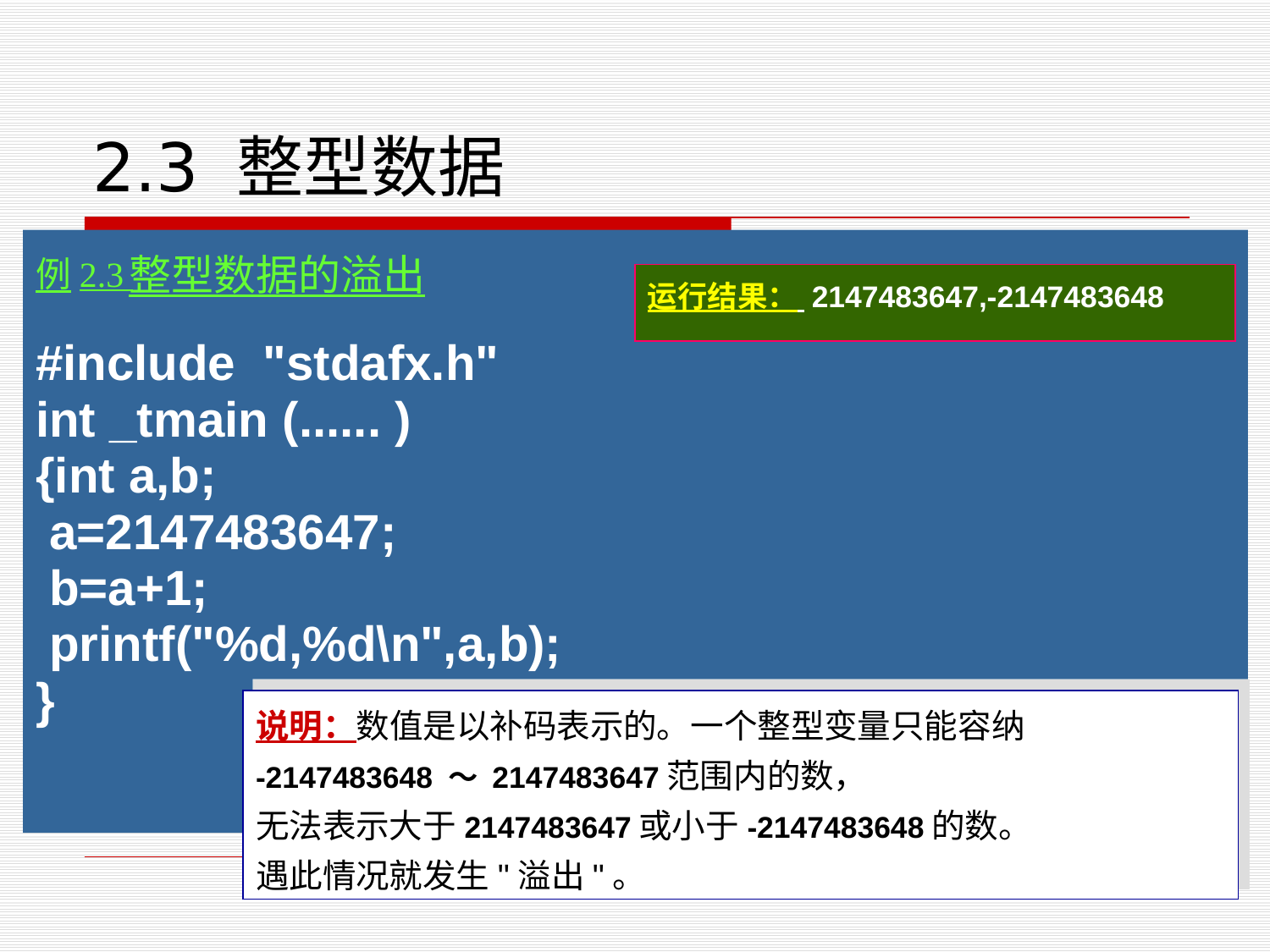

# 2.3 整型数据

例2.3
#include  "stdafx.h"
int _tmain (...... )
{int a,b;
 a=2147483647;
 b=a+1;
 printf("%d,%d\n",a,b);
}
整型数据的溢出

运行结果： 2147483647,-2147483648
说明：数值是以补码表示的。一个整型变量只能容纳
-2147483648 ～ 2147483647范围内的数，
无法表示大于2147483647或小于-2147483648的数。
遇此情况就发生"溢出"。
25